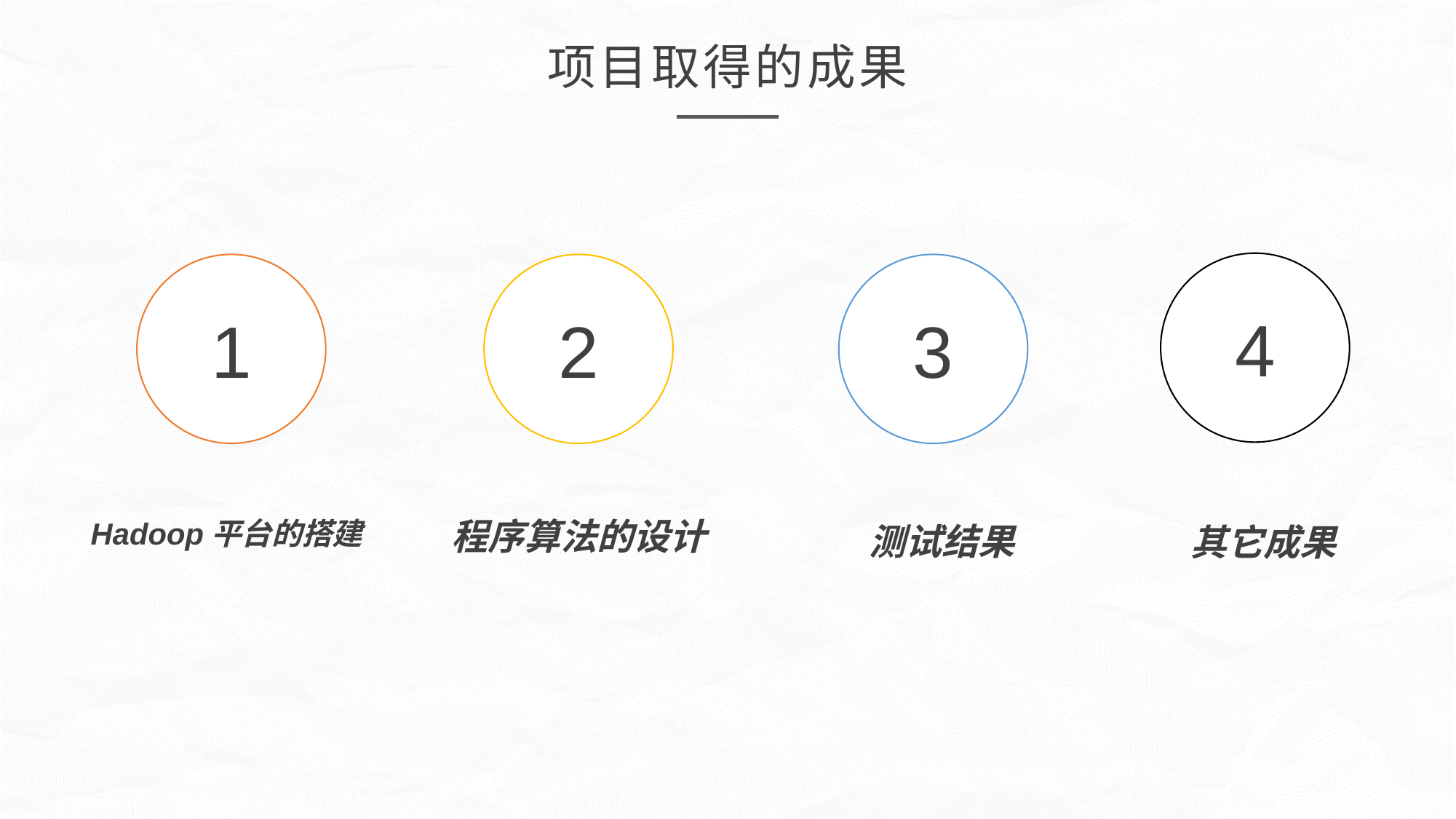

项目取得的成果
4
1
2
3
程序算法的设计
Hadoop平台的搭建
 测试结果
 其它成果